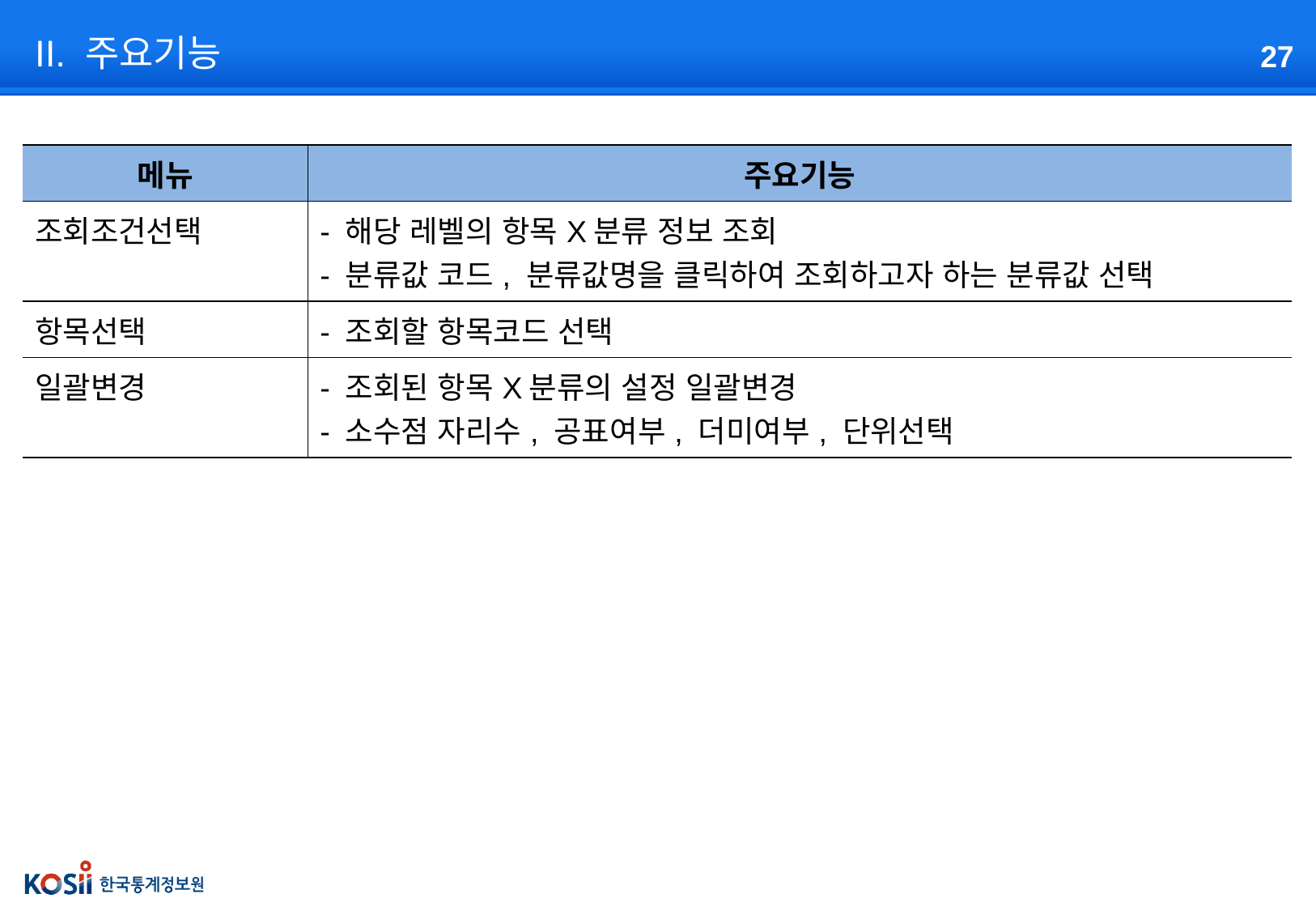

# II. 주요기능
| 메뉴 | 주요기능 |
| --- | --- |
| 조회조건선택 | - 해당 레벨의 항목X분류 정보 조회 - 분류값 코드, 분류값명을 클릭하여 조회하고자 하는 분류값 선택 |
| 항목선택 | - 조회할 항목코드 선택 |
| 일괄변경 | - 조회된 항목X분류의 설정 일괄변경 - 소수점 자리수, 공표여부, 더미여부, 단위선택 |